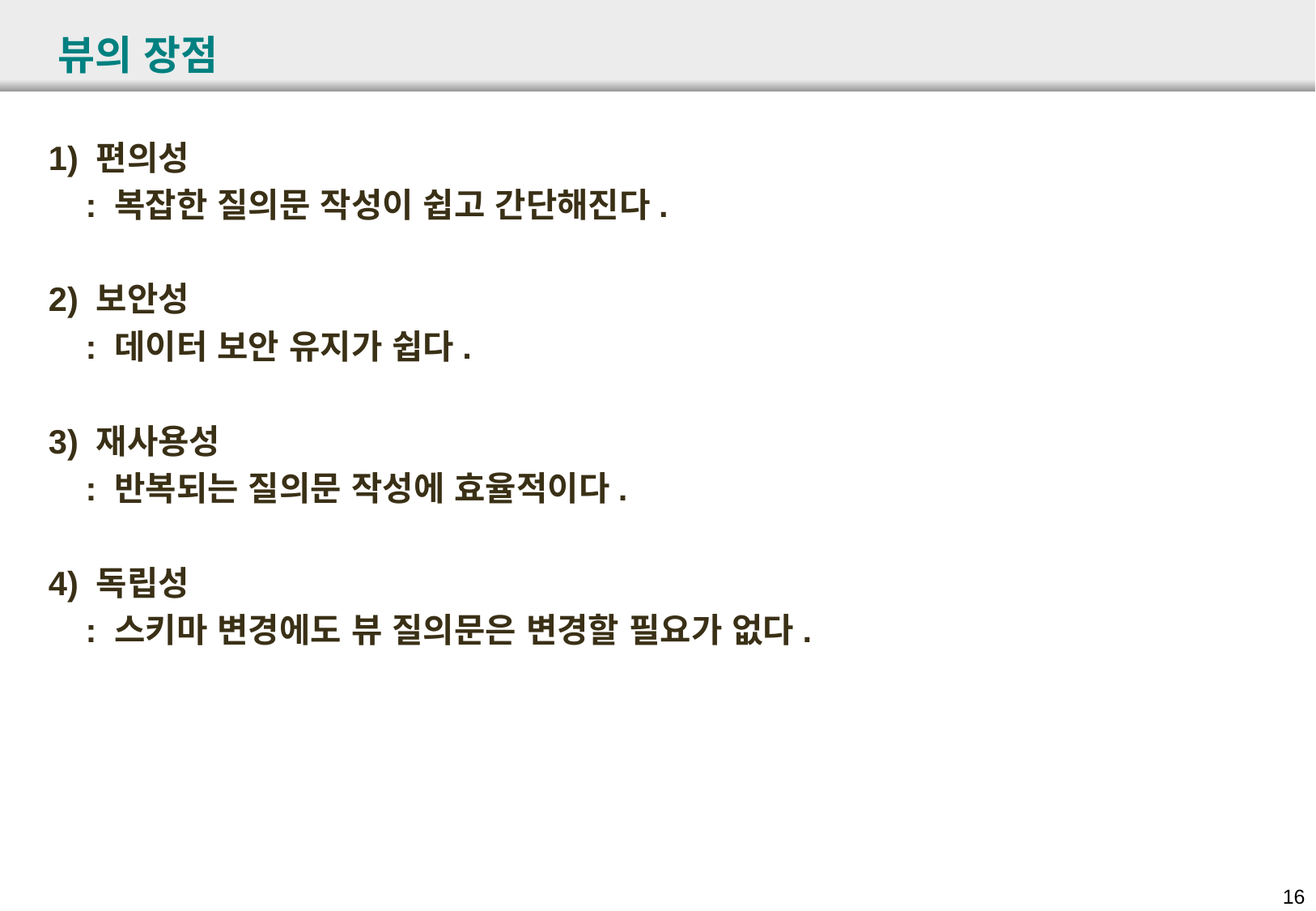

# 뷰의 장점
1) 편의성
    : 복잡한 질의문 작성이 쉽고 간단해진다.

2) 보안성
    : 데이터 보안 유지가 쉽다.

3) 재사용성
    : 반복되는 질의문 작성에 효율적이다.

4) 독립성
    : 스키마 변경에도 뷰 질의문은 변경할 필요가 없다.